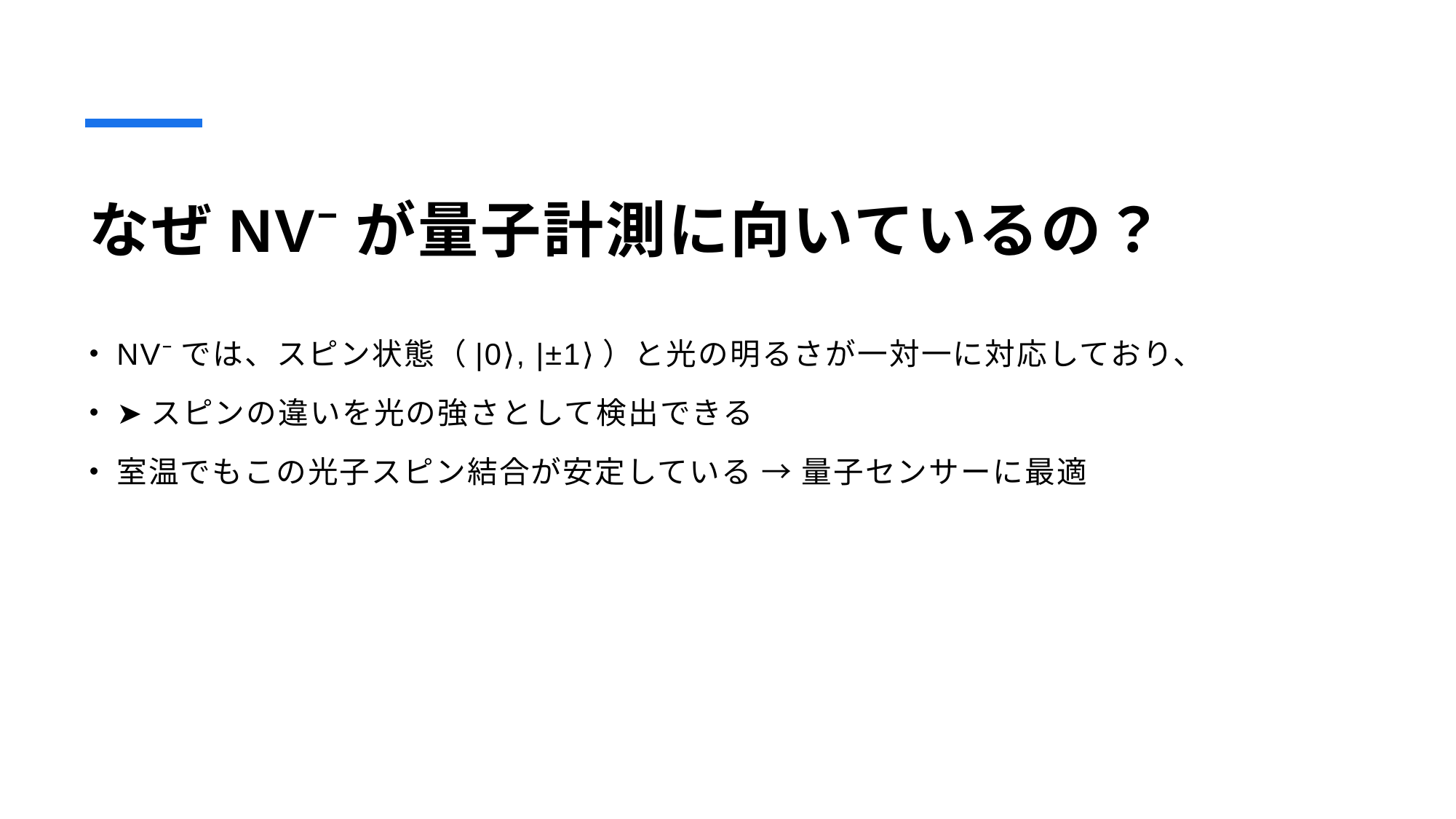

# なぜNV⁻が量子計測に向いているの？
NV⁻では、スピン状態（|0⟩, |±1⟩）と光の明るさが一対一に対応しており、
➤スピンの違いを光の強さとして検出できる
室温でもこの光子スピン結合が安定している → 量子センサーに最適